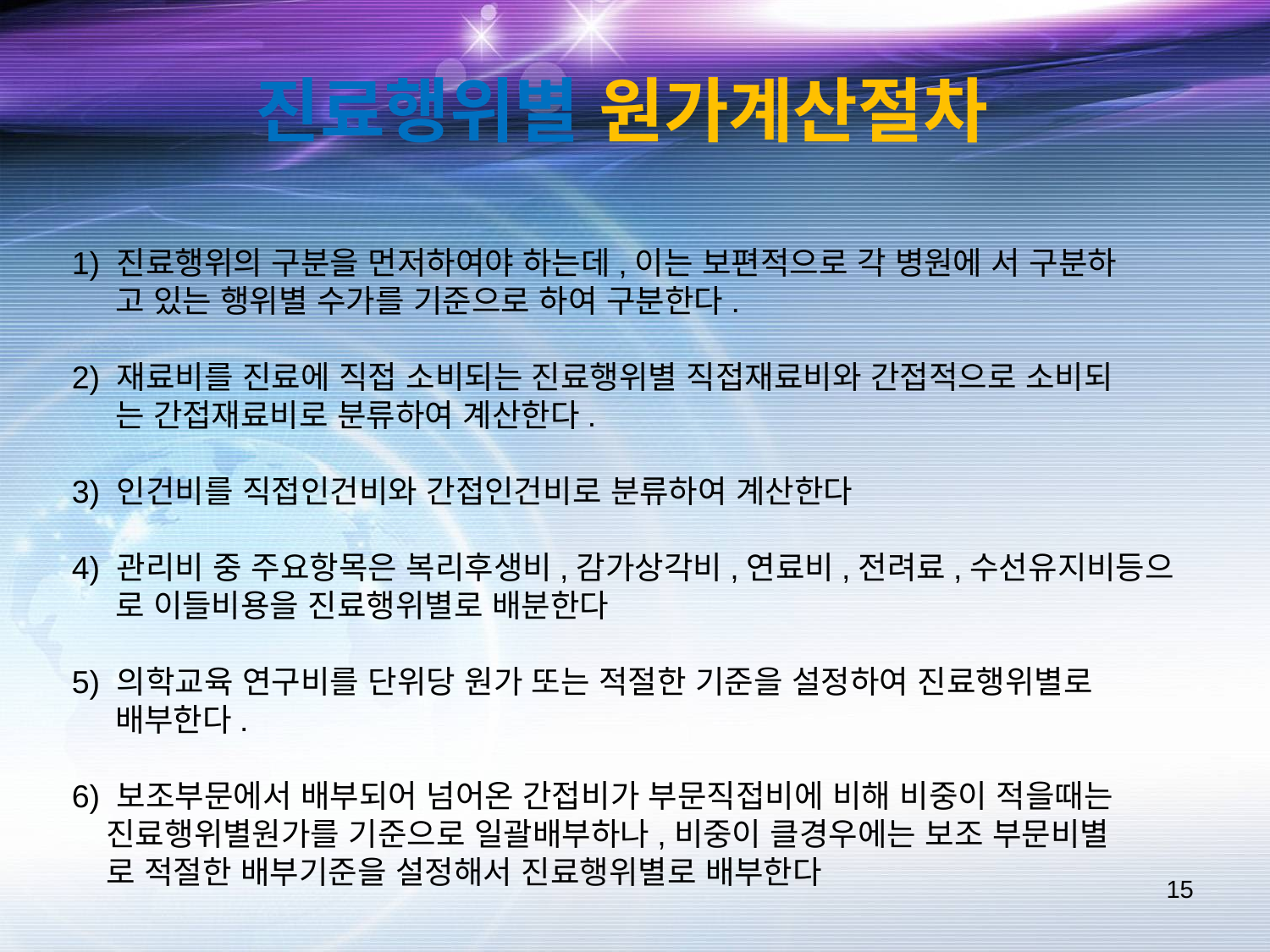

진료행위별 원가계산절차

1) 진료행위의 구분을 먼저하여야 하는데,이는 보편적으로 각 병원에 서 구분하
    고 있는 행위별 수가를 기준으로 하여 구분한다.

2) 재료비를 진료에 직접 소비되는 진료행위별 직접재료비와 간접적으로 소비되
    는 간접재료비로 분류하여 계산한다.

3) 인건비를 직접인건비와 간접인건비로 분류하여 계산한다

4) 관리비 중 주요항목은 복리후생비,감가상각비,연료비,전려료,수선유지비등으
    로 이들비용을 진료행위별로 배분한다

5) 의학교육 연구비를 단위당 원가 또는 적절한 기준을 설정하여 진료행위별로
    배부한다.

6) 보조부문에서 배부되어 넘어온 간접비가 부문직접비에 비해 비중이 적을때는
   진료행위별원가를 기준으로 일괄배부하나,비중이 클경우에는 보조 부문비별
   로 적절한 배부기준을 설정해서 진료행위별로 배부한다
15